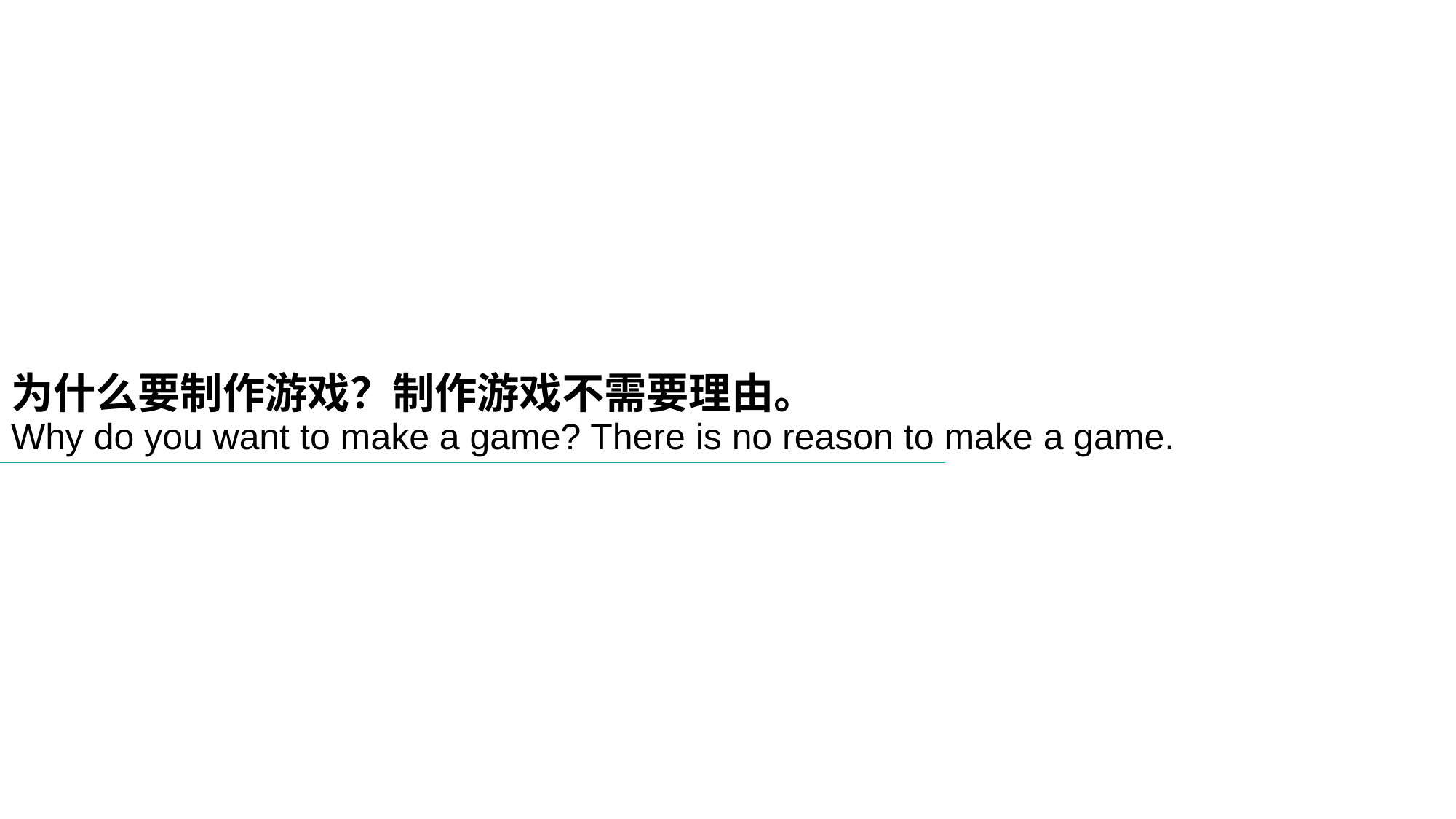

# 为什么要制作游戏？制作游戏不需要理由。 Why do you want to make a game? There is no reason to make a game.